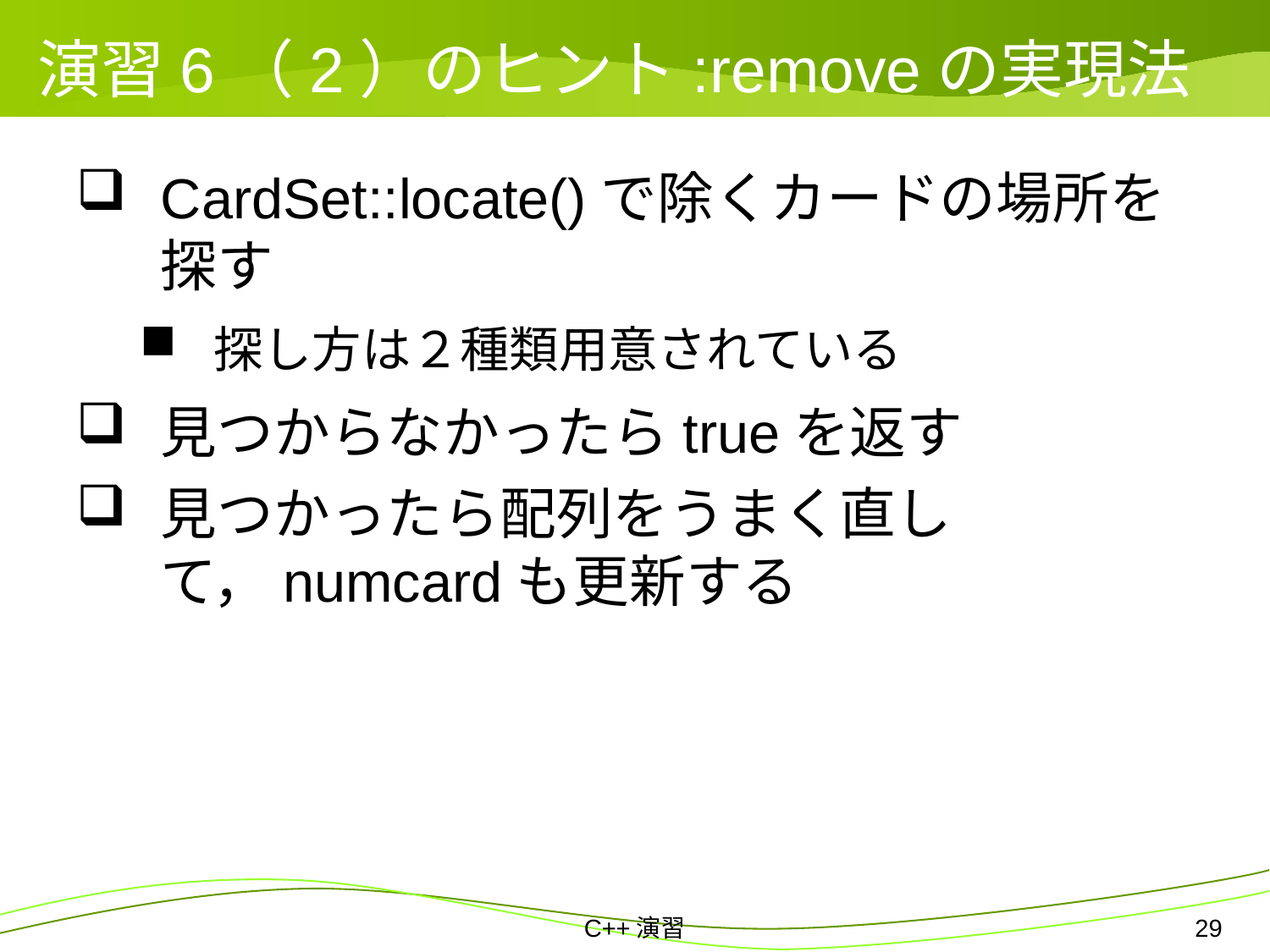

# 演習6（2）のヒント:removeの実現法
CardSet::locate()で除くカードの場所を探す
探し方は２種類用意されている
見つからなかったらtrueを返す
見つかったら配列をうまく直して，numcardも更新する
C++演習
29